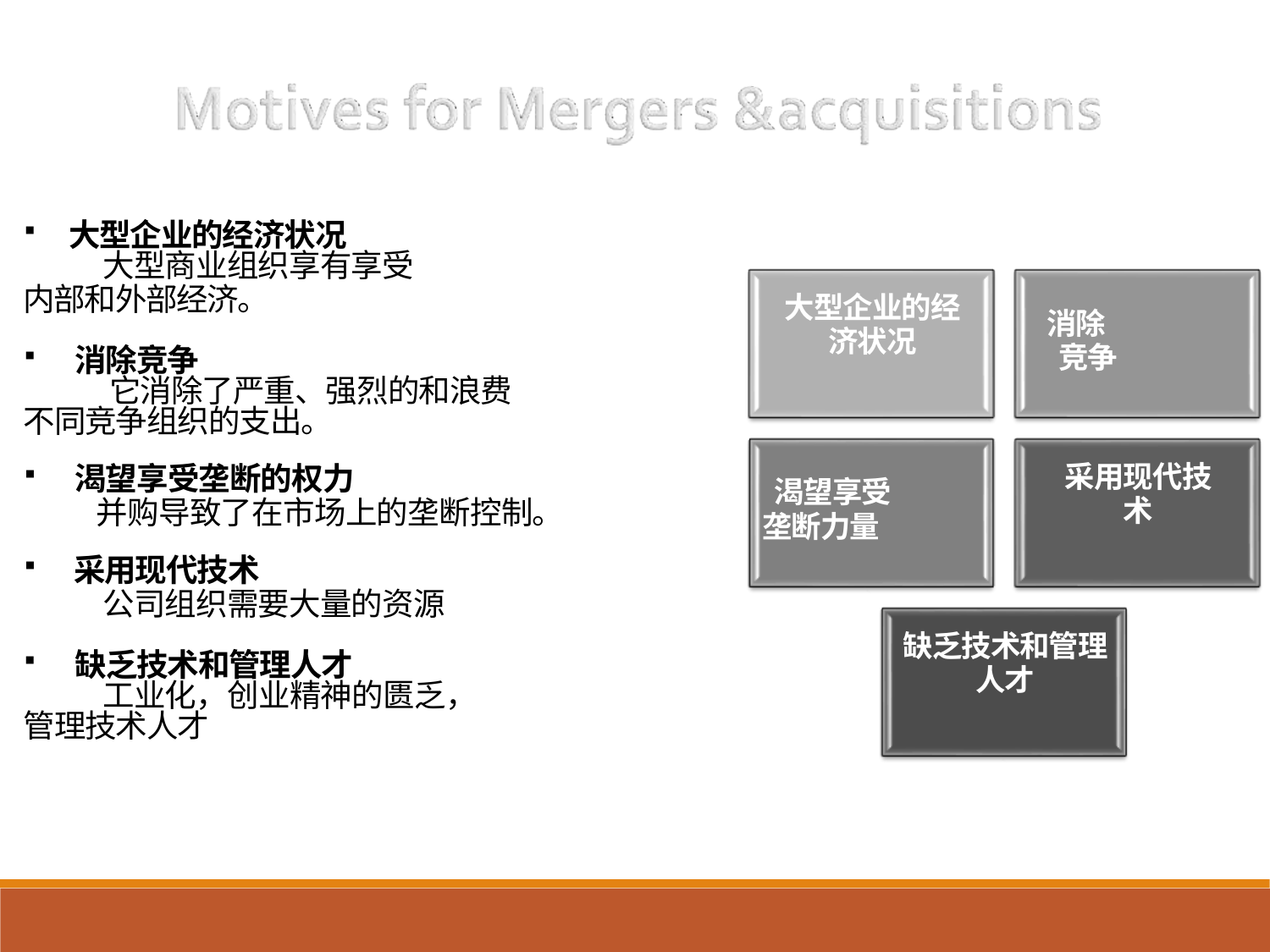

大型企业的经济状况
大型商业组织享有享受
内部和外部经济。

大型企业的经济状况
消除
竞争
消除竞争
它消除了严重、强烈的和浪费
不同竞争组织的支出。

采用现代技术
渴望享受垄断的权力
并购导致了在市场上的垄断控制。
渴望享受
垄断力量
采用现代技术
公司组织需要大量的资源

缺乏技术和管理人才
缺乏技术和管理人才
工业化，创业精神的匮乏，
管理技术人才